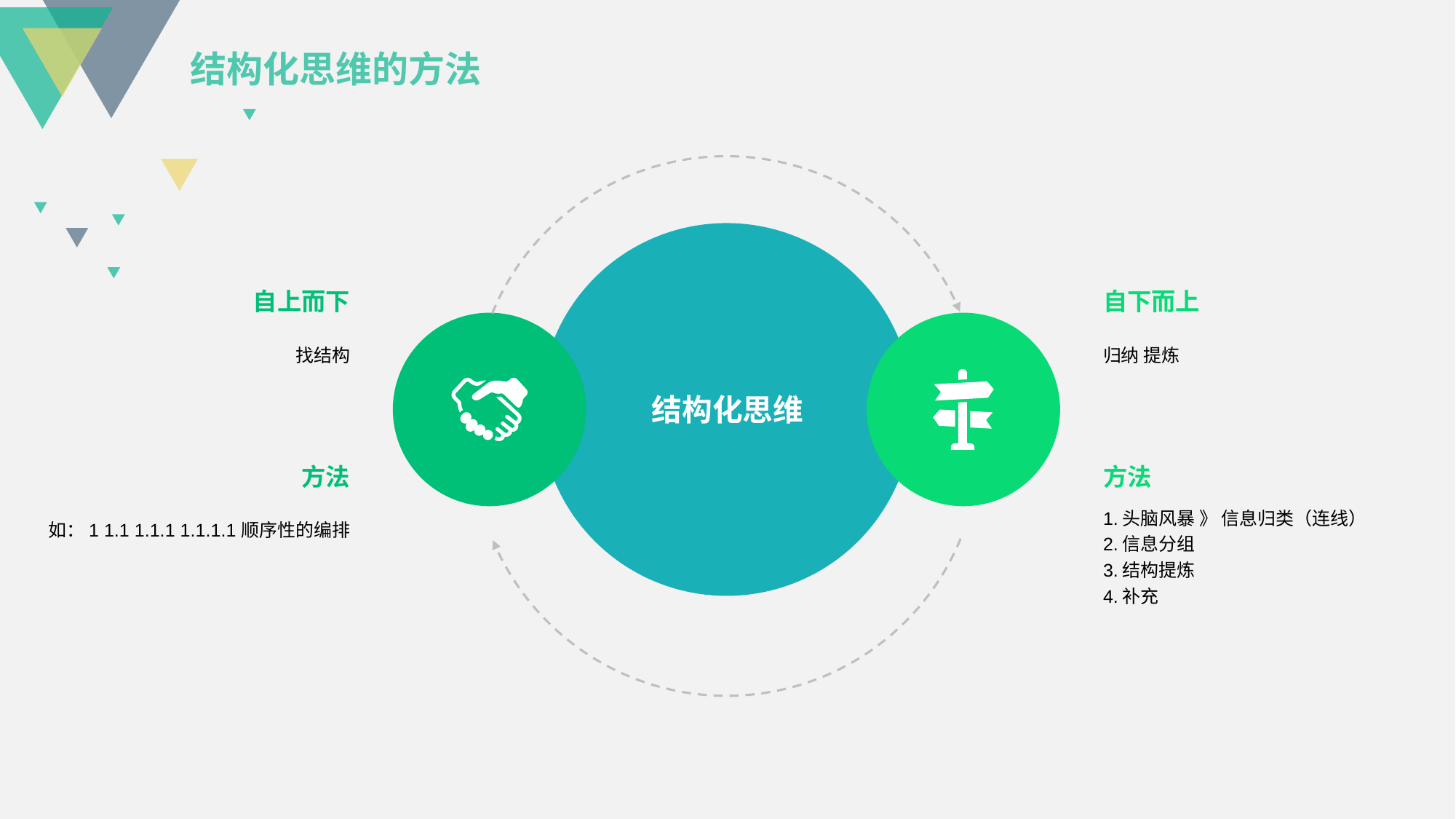

结构化思维的方法

自上而下
找结构
方法
如：1 1.1 1.1.1 1.1.1.1顺序性的编排
自下而上
归纳 提炼
方法
1.头脑风暴 》 信息归类（连线）
2.信息分组
3.结构提炼
4.补充

结构化思维